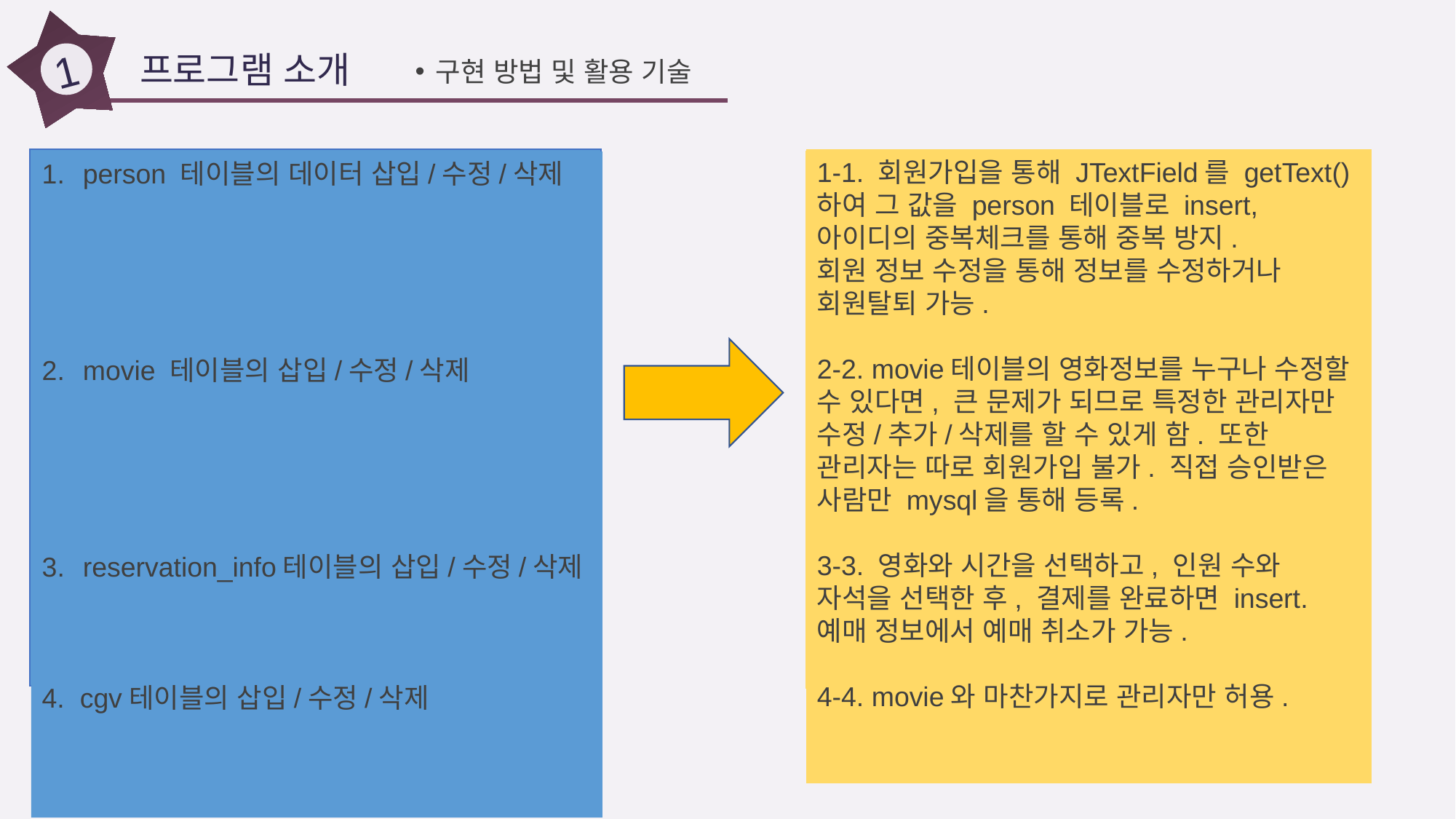

1
프로그램 소개
구현 방법 및 활용 기술

1-1. 회원가입을 통해 JTextField를 getText()하여 그 값을 person 테이블로 insert, 아이디의 중복체크를 통해 중복 방지.
회원 정보 수정을 통해 정보를 수정하거나 회원탈퇴 가능.

2-2. movie테이블의 영화정보를 누구나 수정할 수 있다면, 큰 문제가 되므로 특정한 관리자만 수정/추가/삭제를 할 수 있게 함. 또한 관리자는 따로 회원가입 불가. 직접 승인받은 사람만 mysql을 통해 등록.

3-3. 영화와 시간을 선택하고, 인원 수와 자석을 선택한 후, 결제를 완료하면 insert.
예매 정보에서 예매 취소가 가능.

4-4. movie와 마찬가지로 관리자만 허용.

person 테이블의 데이터 삽입/수정/삭제

movie 테이블의 삽입/수정/삭제

reservation_info테이블의 삽입/수정/삭제

4.  cgv테이블의 삽입/수정/삭제